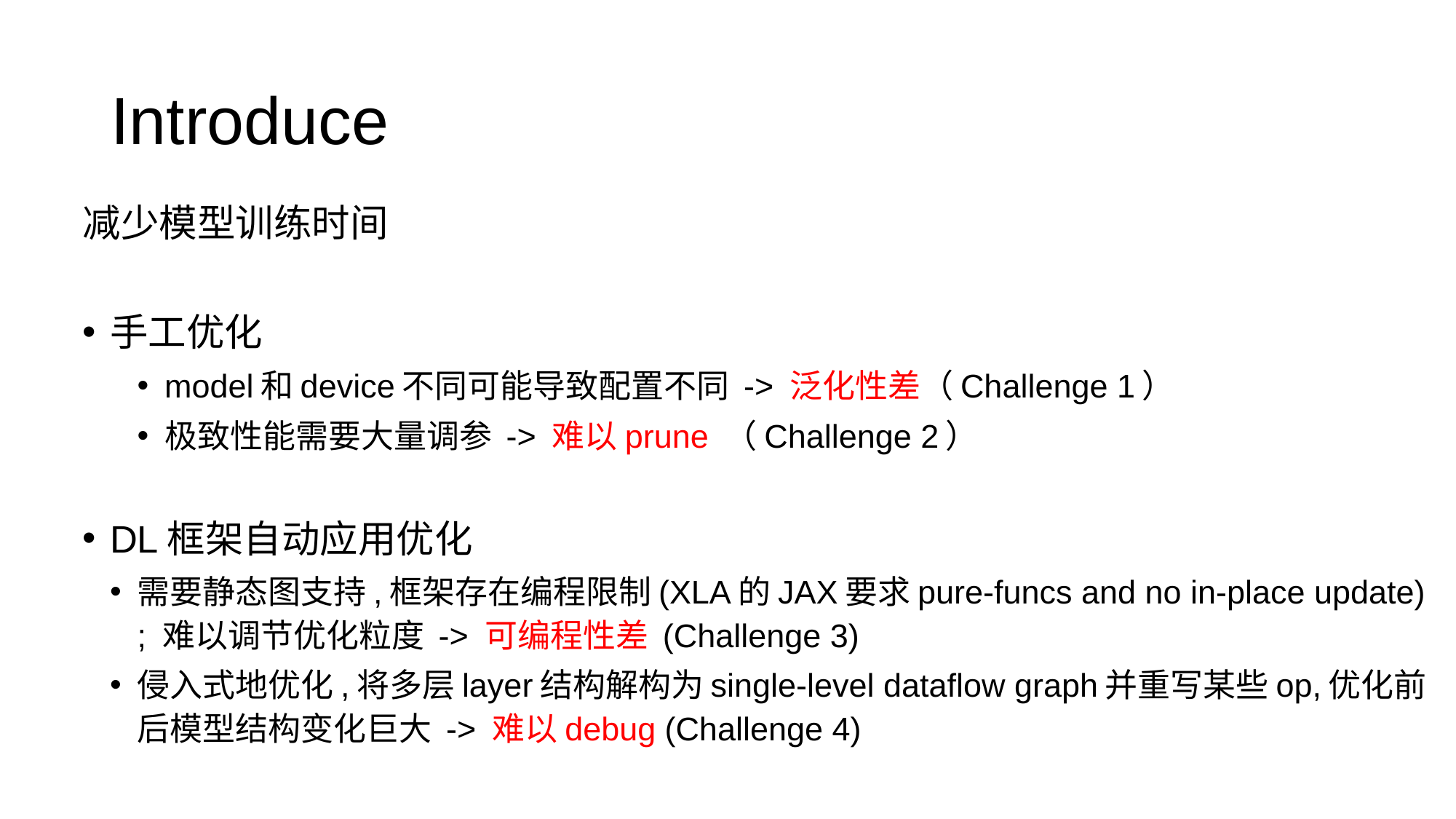

# Introduce
减少模型训练时间

手工优化
model和device不同可能导致配置不同 -> 泛化性差（Challenge 1）
极致性能需要大量调参 -> 难以prune （Challenge 2）

DL框架自动应用优化
需要静态图支持,框架存在编程限制(XLA的JAX要求pure-funcs and no in-place update) ; 难以调节优化粒度 -> 可编程性差 (Challenge 3)
侵入式地优化,将多层layer结构解构为single-level dataflow graph并重写某些op,优化前后模型结构变化巨大 -> 难以debug (Challenge 4)